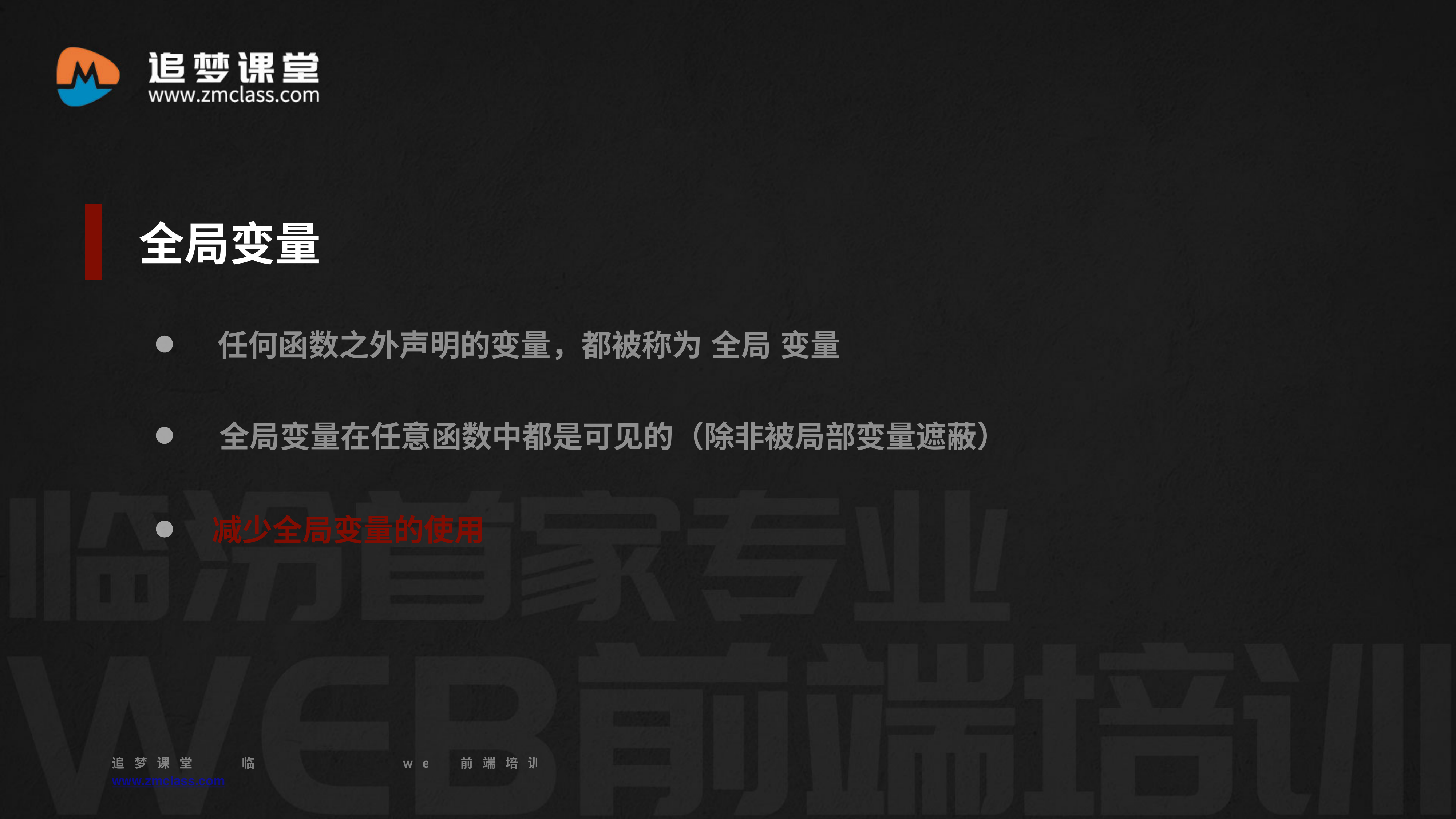

全局变量
 任何函数之外声明的变量，都被称为 全局 变量

 全局变量在任意函数中都是可见的（除非被局部变量遮蔽）

 减少全局变量的使用

追梦课堂   临汾首家专业的web前端培训机构                                                          www.zmclass.com
7